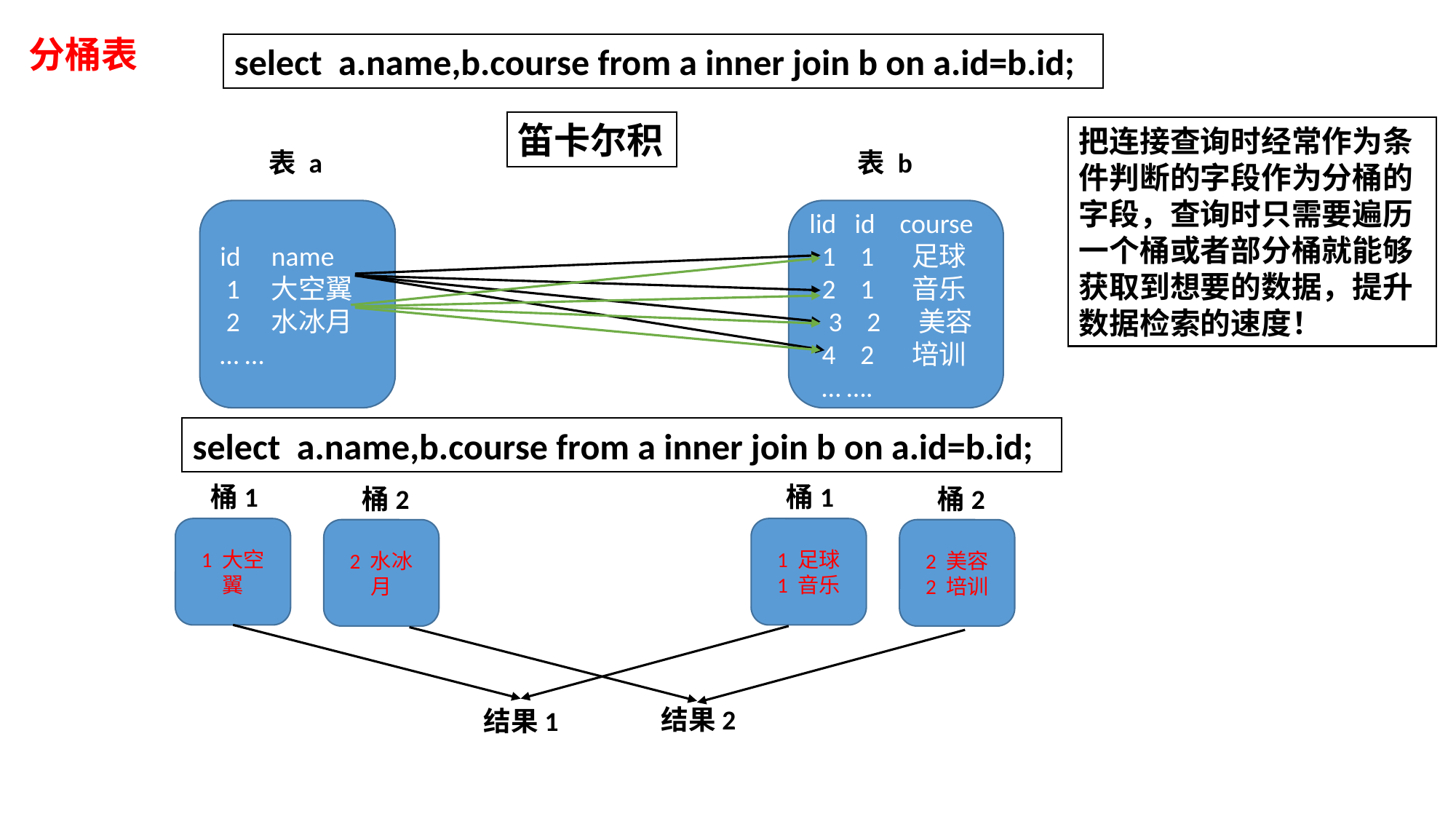

分桶表
select  a.name,b.course from a inner join b on a.id=b.id;
笛卡尔积
把连接查询时经常作为条件判断的字段作为分桶的字段，查询时只需要遍历一个桶或者部分桶就能够获取到想要的数据，提升数据检索的速度！
表 a
表 b
id     name
 1    大空翼
 2    水冰月
… …
lid   id    course
  1    1     足球
  2    1     音乐
  3    2     美容
  4    2     培训
  … ….
select  a.name,b.course from a inner join b on a.id=b.id;
桶1
桶1
桶2
桶2
1 大空翼
1 足球
1 音乐
2 水冰月
2 美容
2 培训
结果2
结果1